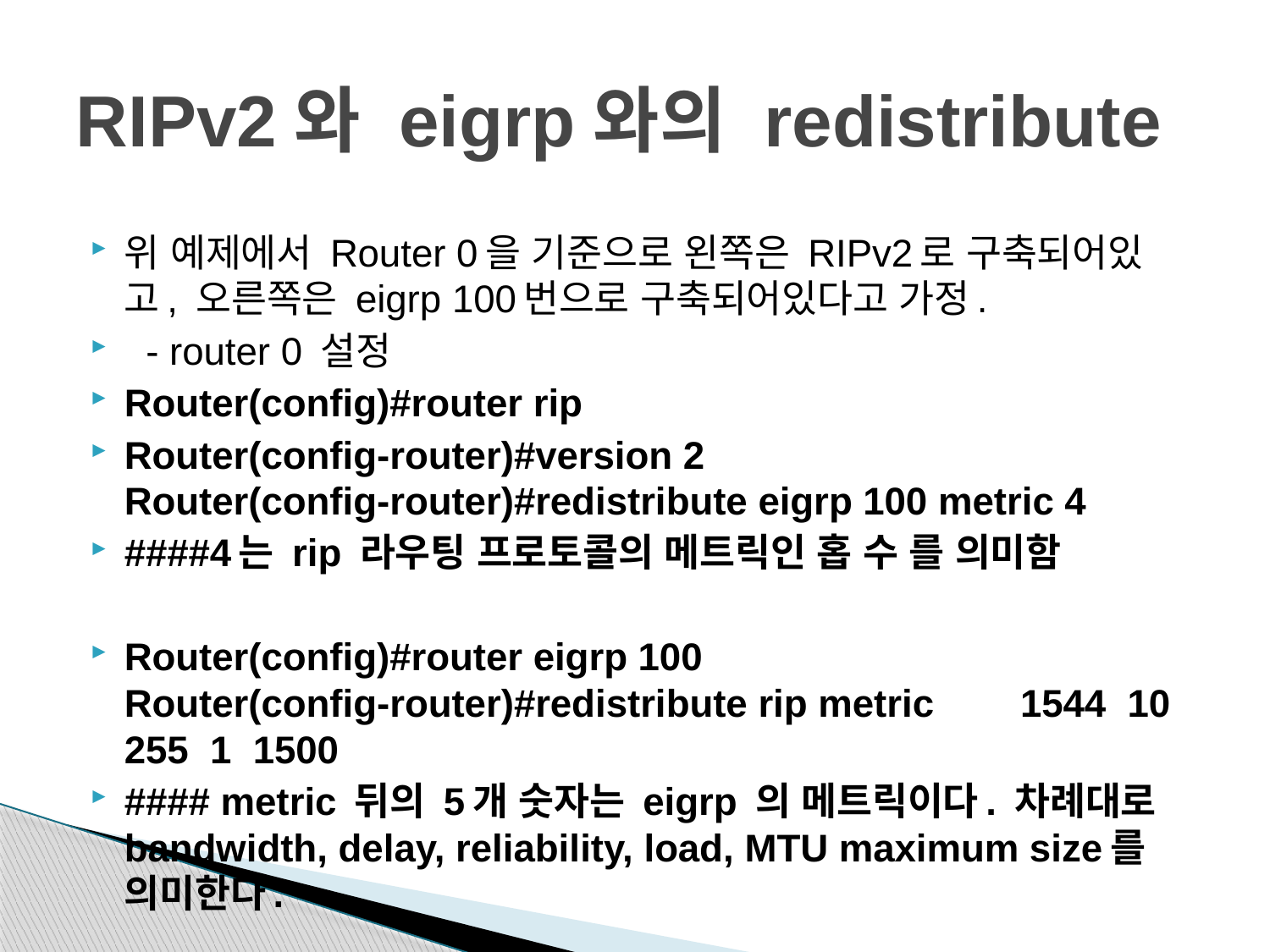

# RIPv2와 eigrp와의 redistribute
위 예제에서 Router 0을 기준으로 왼쪽은 RIPv2로 구축되어있고, 오른쪽은 eigrp 100번으로 구축되어있다고 가정.
  - router 0 설정
Router(config)#router rip
Router(config-router)#version 2
Router(config-router)#redistribute eigrp 100 metric 4
####4는 rip 라우팅 프로토콜의 메트릭인 홉 수 를 의미함

Router(config)#router eigrp 100
Router(config-router)#redistribute rip metric        1544  10  255  1  1500
#### metric 뒤의 5개 숫자는 eigrp 의 메트릭이다. 차례대로 bandwidth, delay, reliability, load, MTU maximum size를 의미한다.